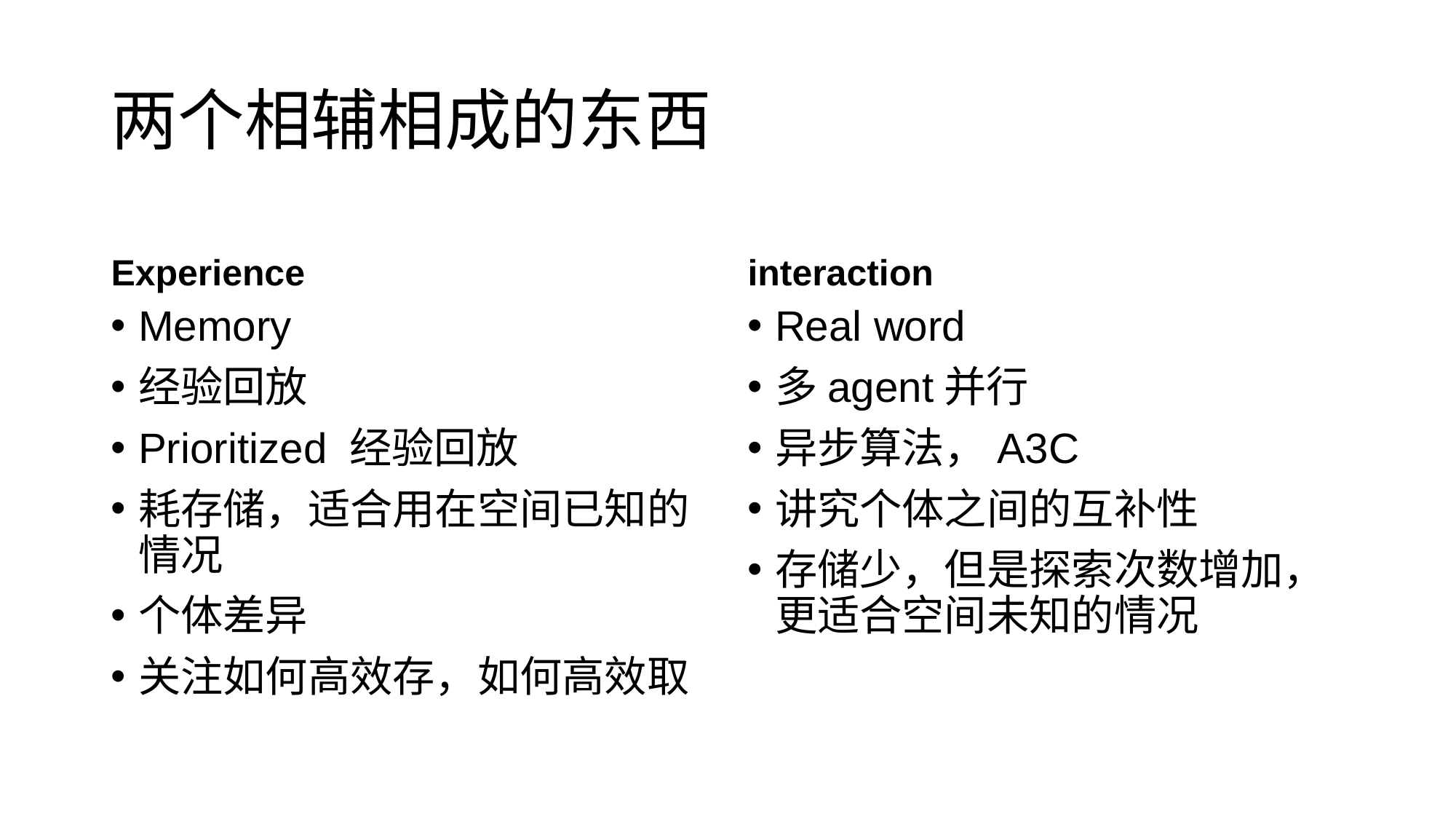

# 两个相辅相成的东西
Experience
interaction
Memory
经验回放
Prioritized 经验回放
耗存储，适合用在空间已知的情况
个体差异
关注如何高效存，如何高效取
Real word
多agent并行
异步算法，A3C
讲究个体之间的互补性
存储少，但是探索次数增加，更适合空间未知的情况